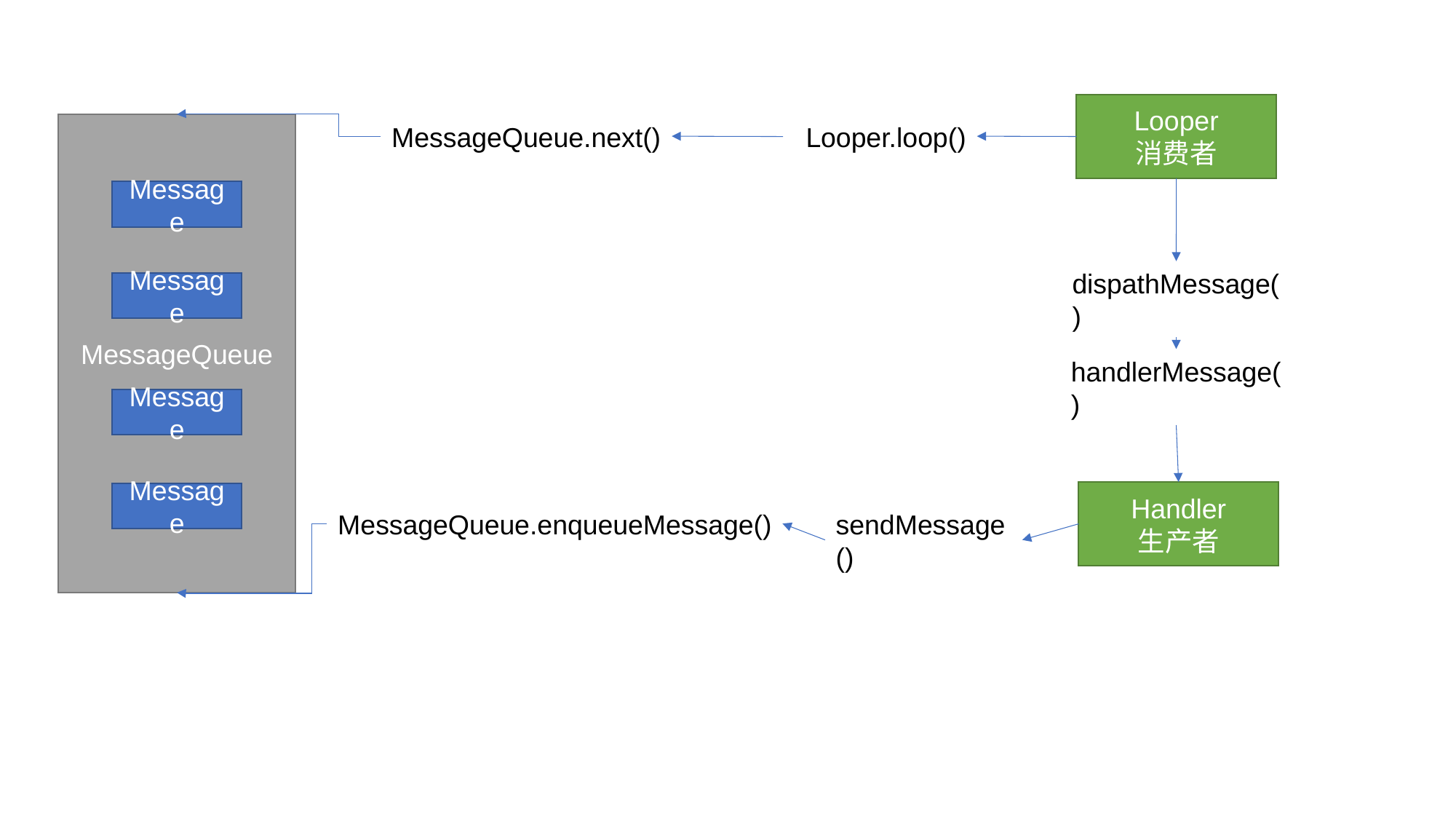

Looper
消费者
MessageQueue
MessageQueue.next()
Looper.loop()
Message
dispathMessage()
Message
handlerMessage()
Message
Handler
生产者
Message
MessageQueue.enqueueMessage()
sendMessage()